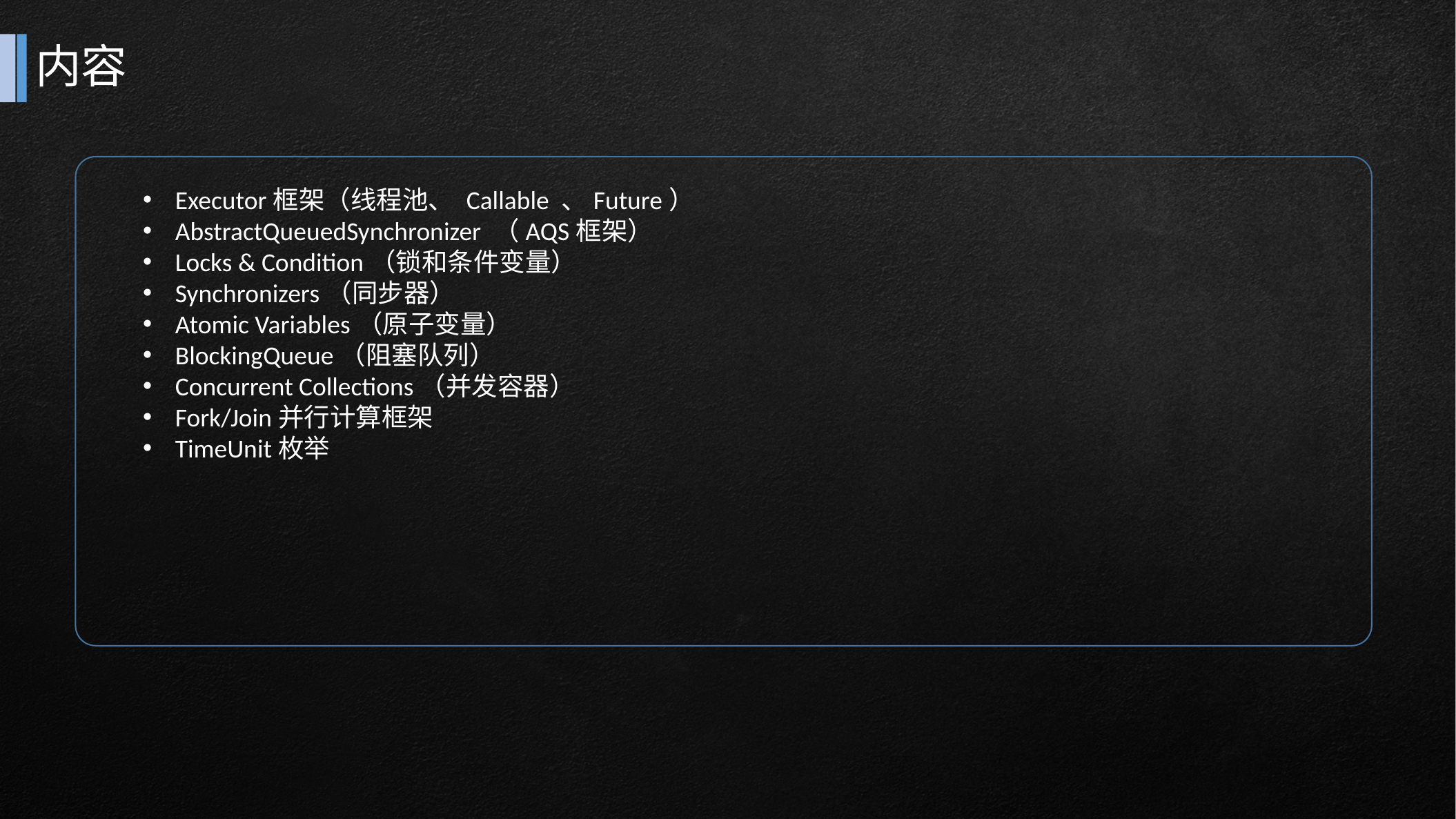

# 内容

Executor框架（线程池、 Callable 、Future）
AbstractQueuedSynchronizer （AQS框架）
Locks & Condition（锁和条件变量）
Synchronizers（同步器）
Atomic Variables（原子变量）
BlockingQueue（阻塞队列）
Concurrent Collections（并发容器）
Fork/Join并行计算框架
TimeUnit枚举